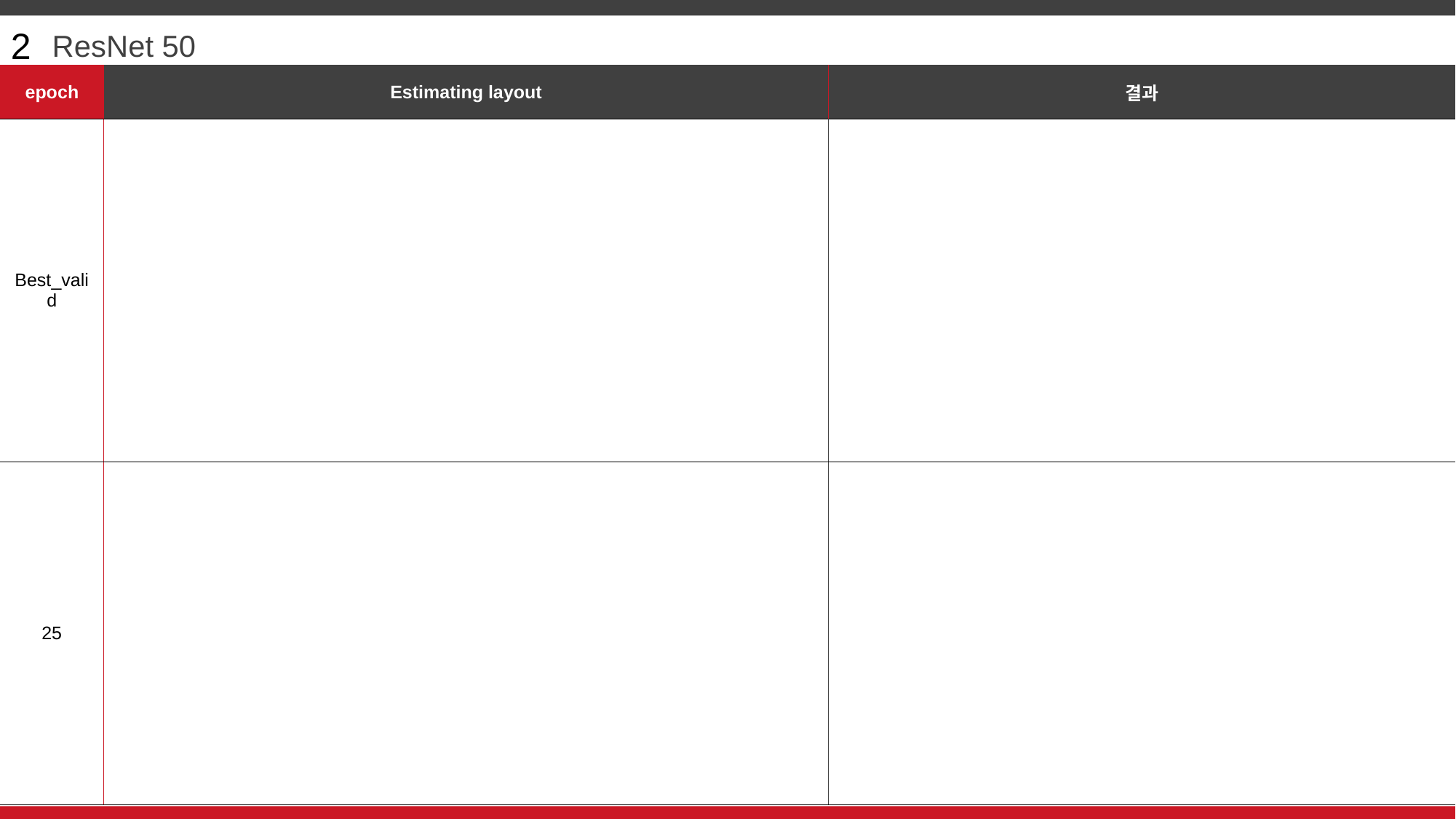

2
ResNet 50
| epoch | Estimating layout | 결과 |
| --- | --- | --- |
| Best\_valid |  |  |
| 25 |  |  |